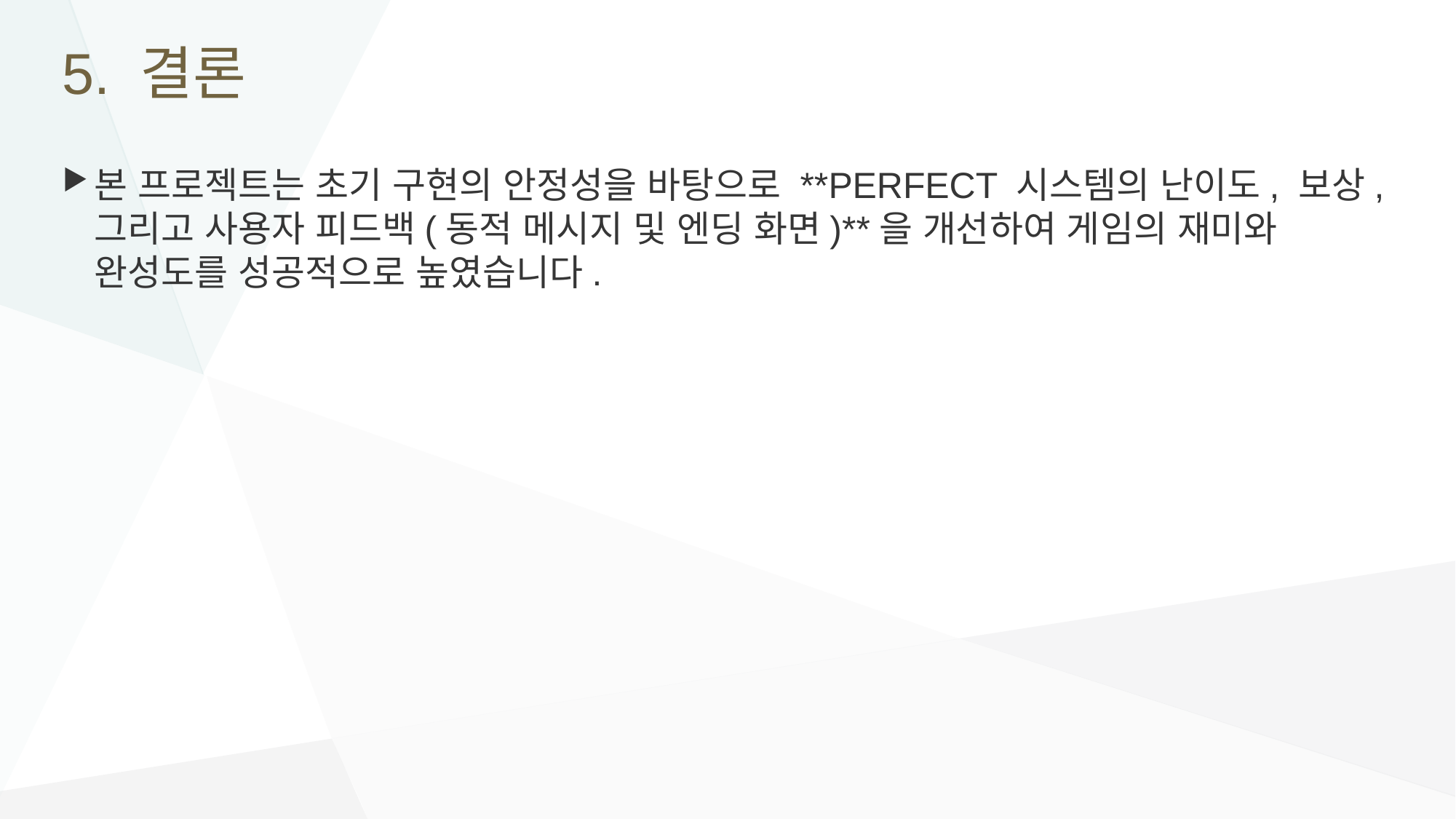

# 5. 결론
본 프로젝트는 초기 구현의 안정성을 바탕으로 **PERFECT 시스템의 난이도, 보상, 그리고 사용자 피드백(동적 메시지 및 엔딩 화면)**을 개선하여 게임의 재미와 완성도를 성공적으로 높였습니다.